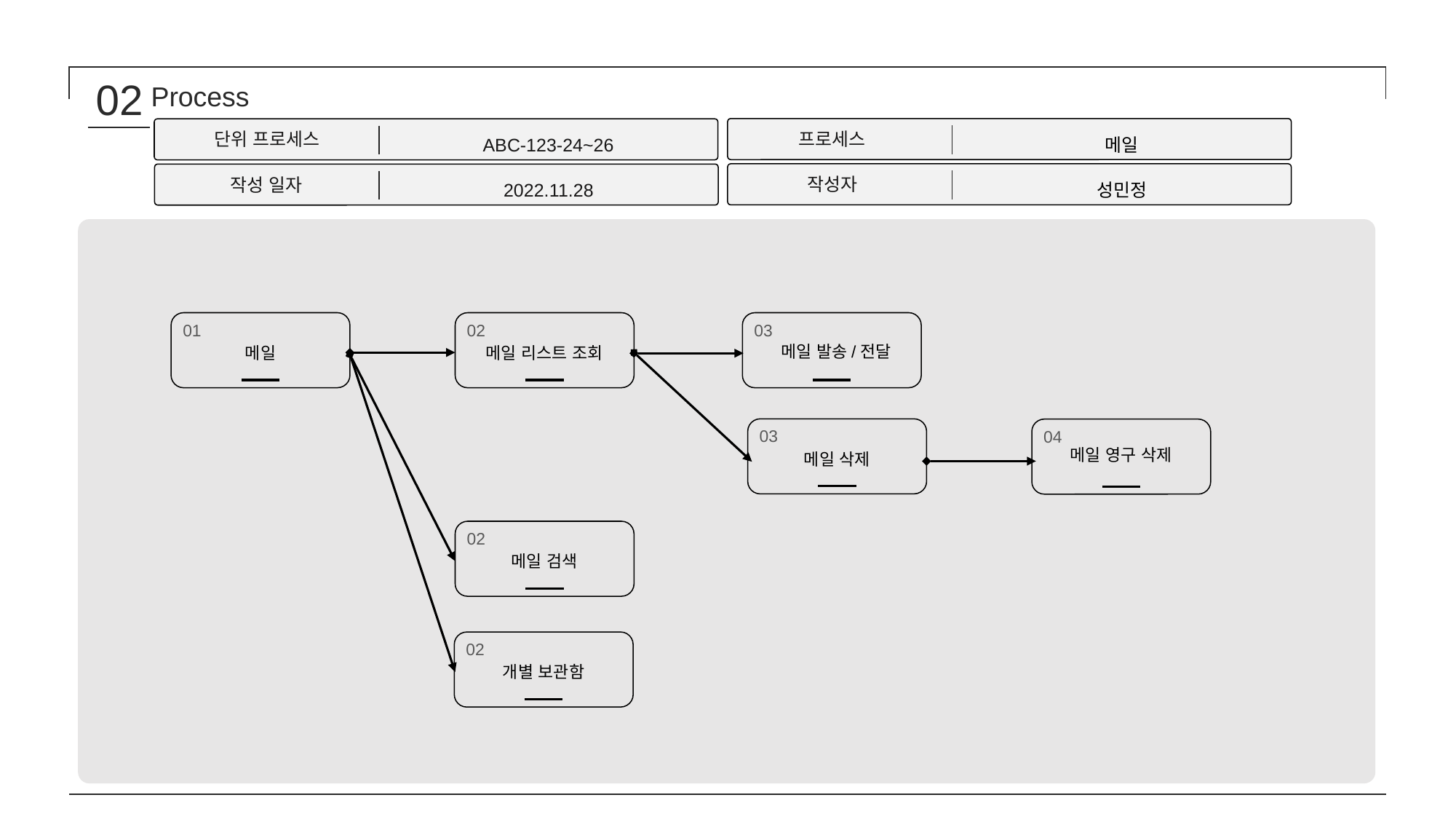

02
Process

프로세스
메일

단위 프로세스
ABC-123-24~26

작성자
성민정

작성 일자
2022.11.28

01
메일

02
메일 리스트 조회

03
메일 발송/전달

03
메일 삭제

04
메일 영구 삭제

02
메일 검색

02
개별 보관함